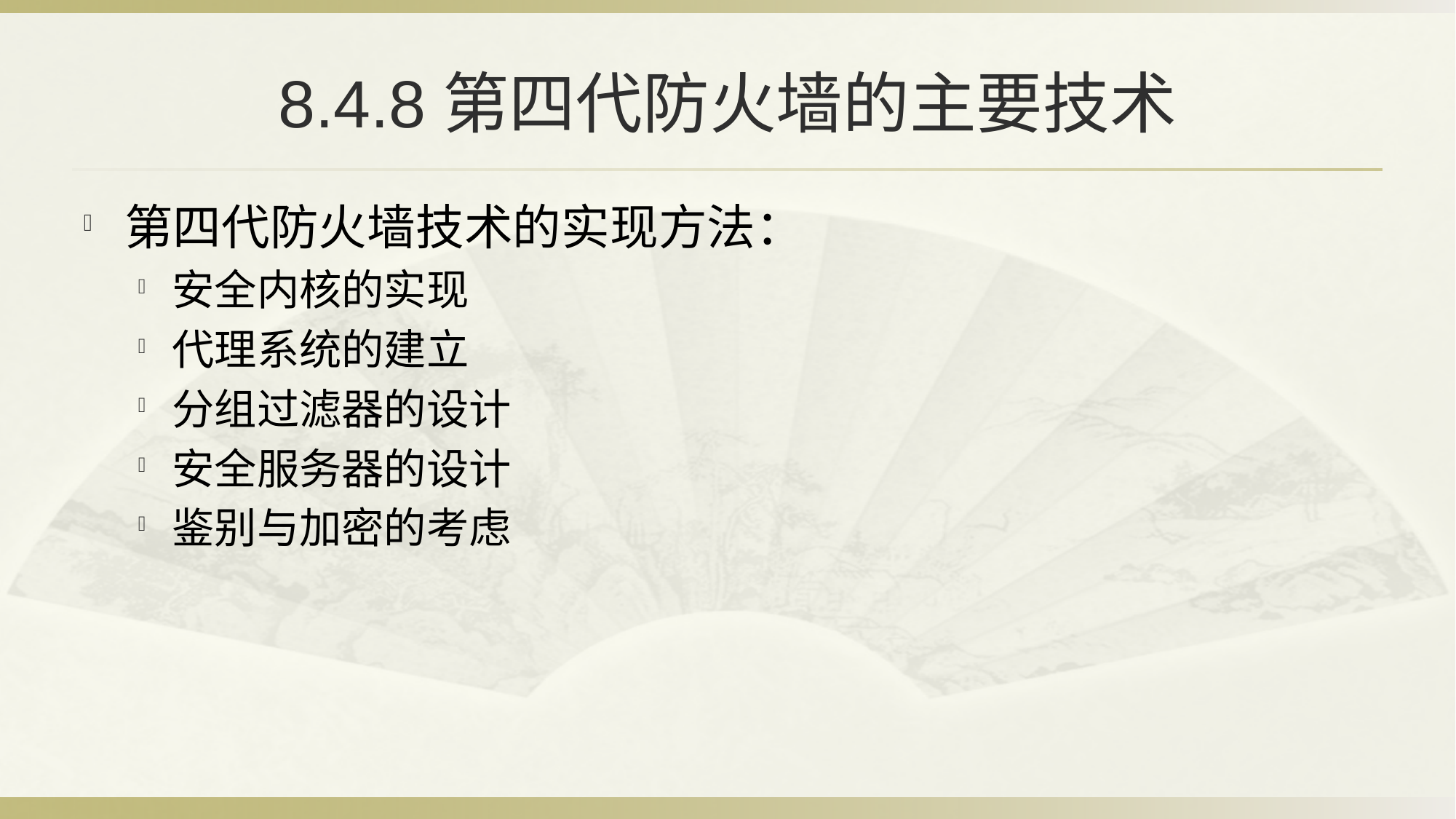

# 8.4.8第四代防火墙的主要技术
第四代防火墙技术的实现方法：
安全内核的实现
代理系统的建立
分组过滤器的设计
安全服务器的设计
鉴别与加密的考虑